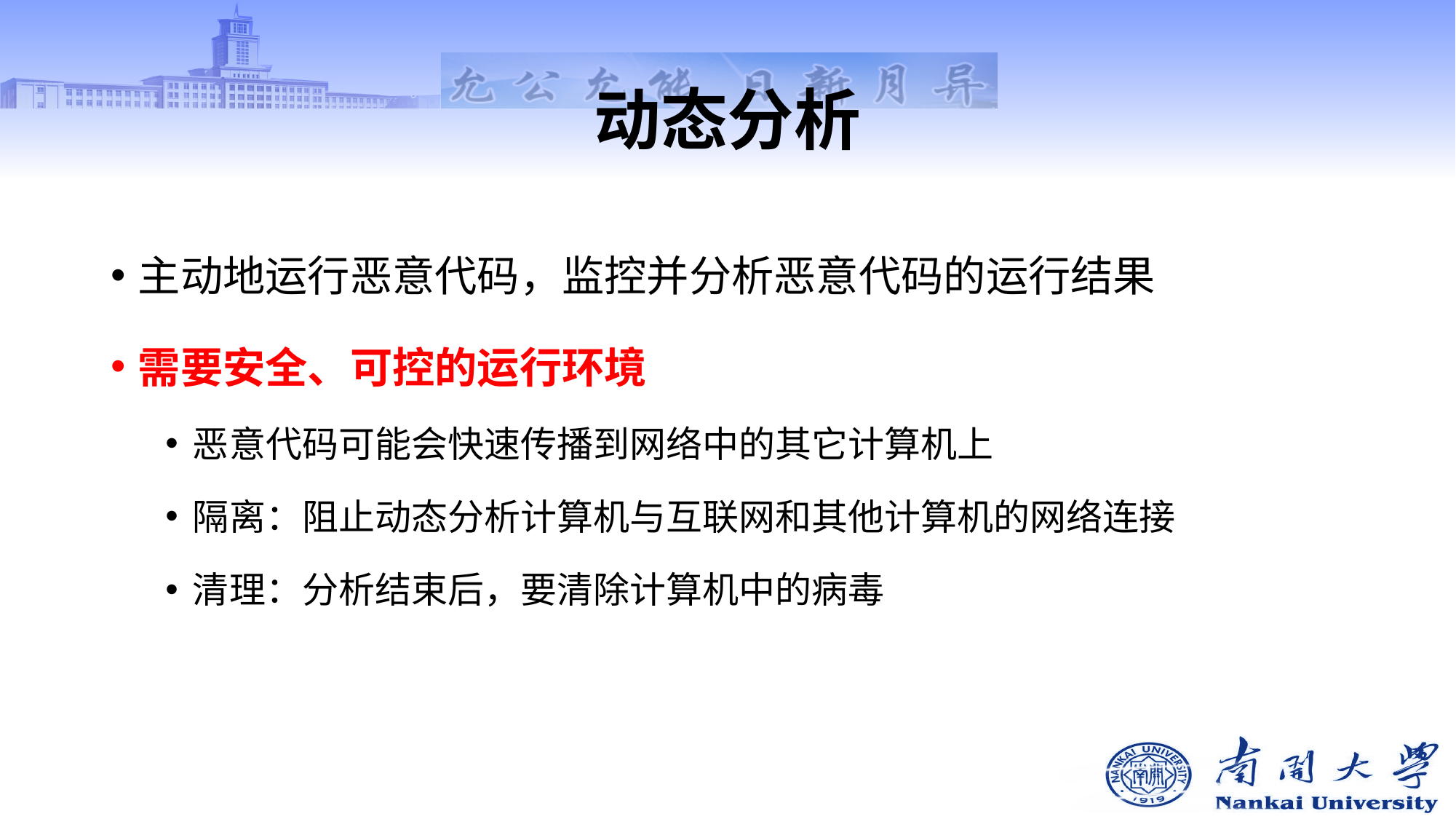

# 动态分析
主动地运行恶意代码，监控并分析恶意代码的运行结果
需要安全、可控的运行环境
恶意代码可能会快速传播到网络中的其它计算机上
隔离：阻止动态分析计算机与互联网和其他计算机的网络连接
清理：分析结束后，要清除计算机中的病毒